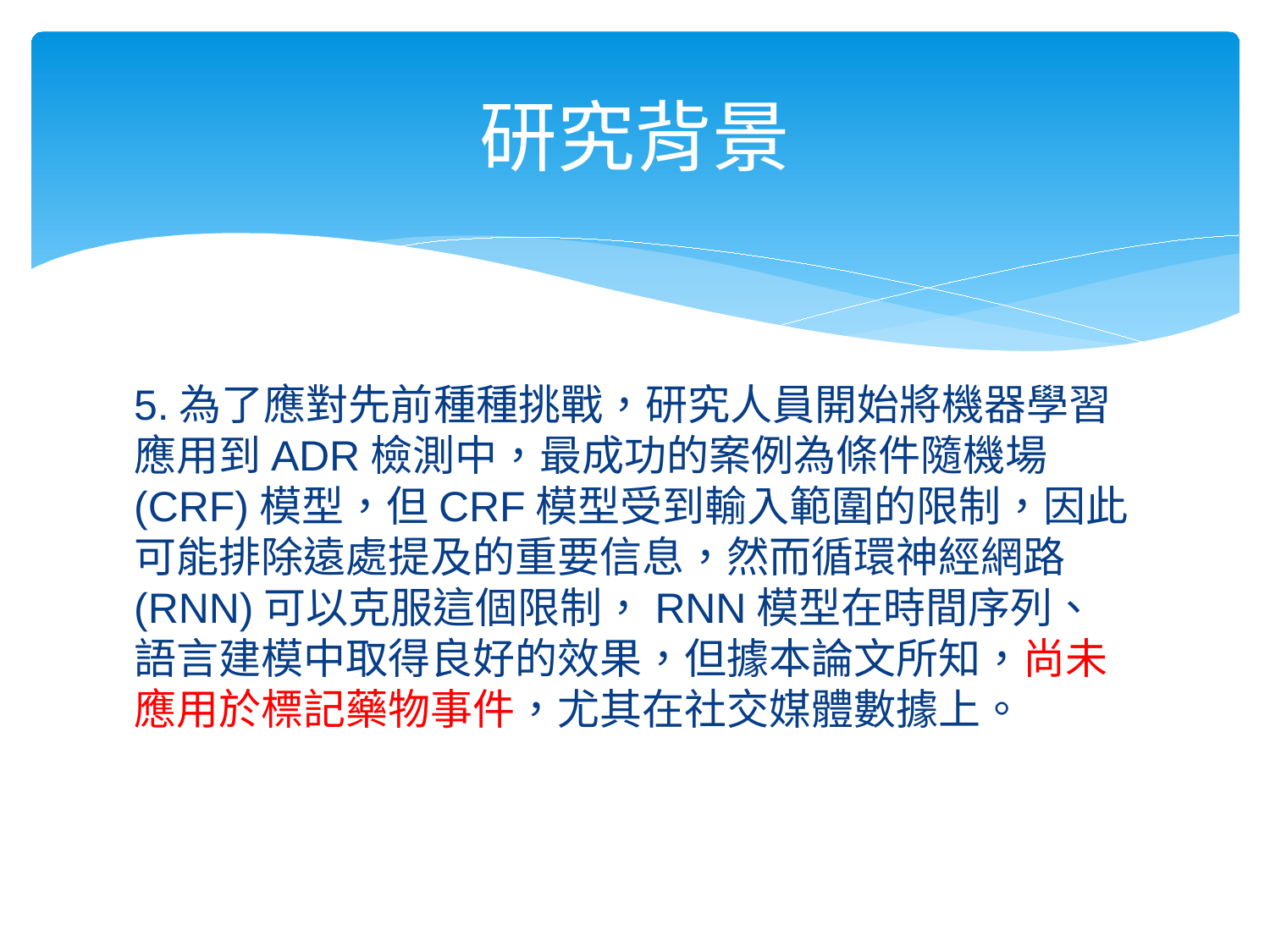

# 研究背景
5.為了應對先前種種挑戰，研究人員開始將機器學習應用到ADR檢測中，最成功的案例為條件隨機場(CRF)模型，但CRF模型受到輸入範圍的限制，因此可能排除遠處提及的重要信息，然而循環神經網路(RNN)可以克服這個限制，RNN模型在時間序列、語言建模中取得良好的效果，但據本論文所知，尚未應用於標記藥物事件，尤其在社交媒體數據上。